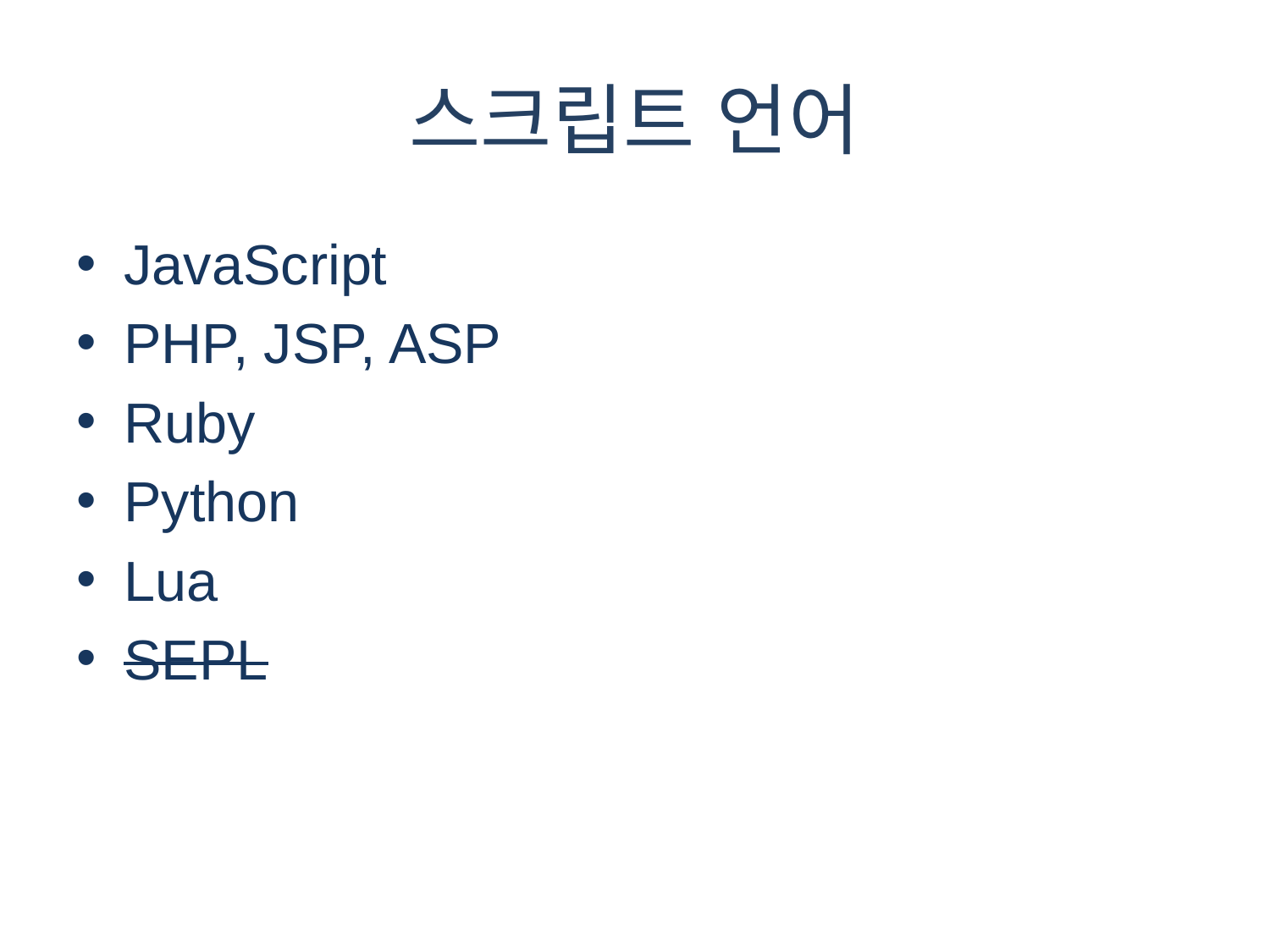

# 스크립트 언어
JavaScript
PHP, JSP, ASP
Ruby
Python
Lua
SEPL